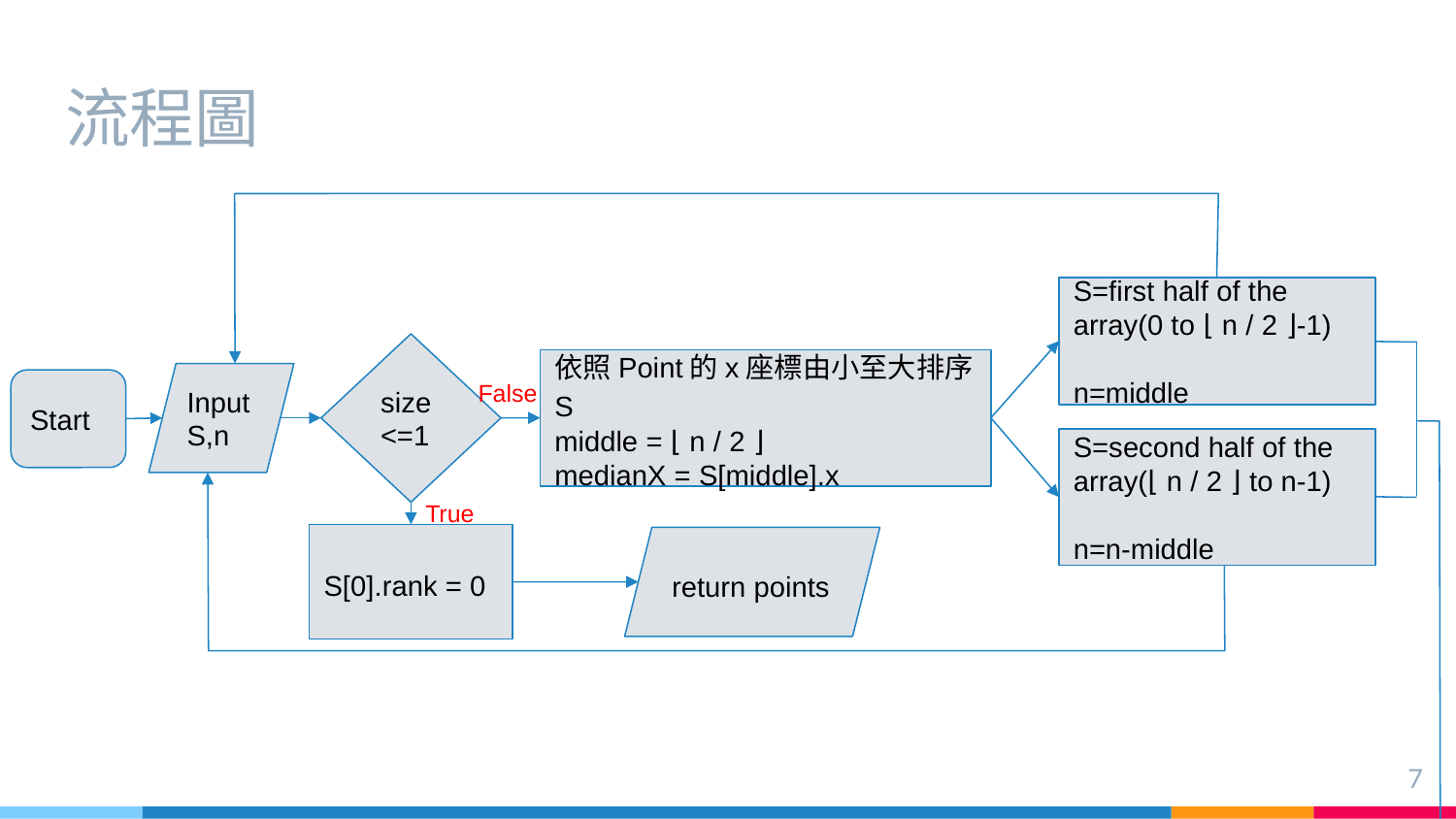

# 流程圖
S=first half of the array(0 to ⌊ n / 2 ⌋-1)

n=middle
size<=1
依照Point的x座標由小至大排序S
middle = ⌊ n / 2 ⌋
medianX = S[middle].x
False
Input S,n
Start
S=second half of the array(⌊ n / 2 ⌋ to n-1)

n=n-middle
True
S[0].rank = 0
return points
7